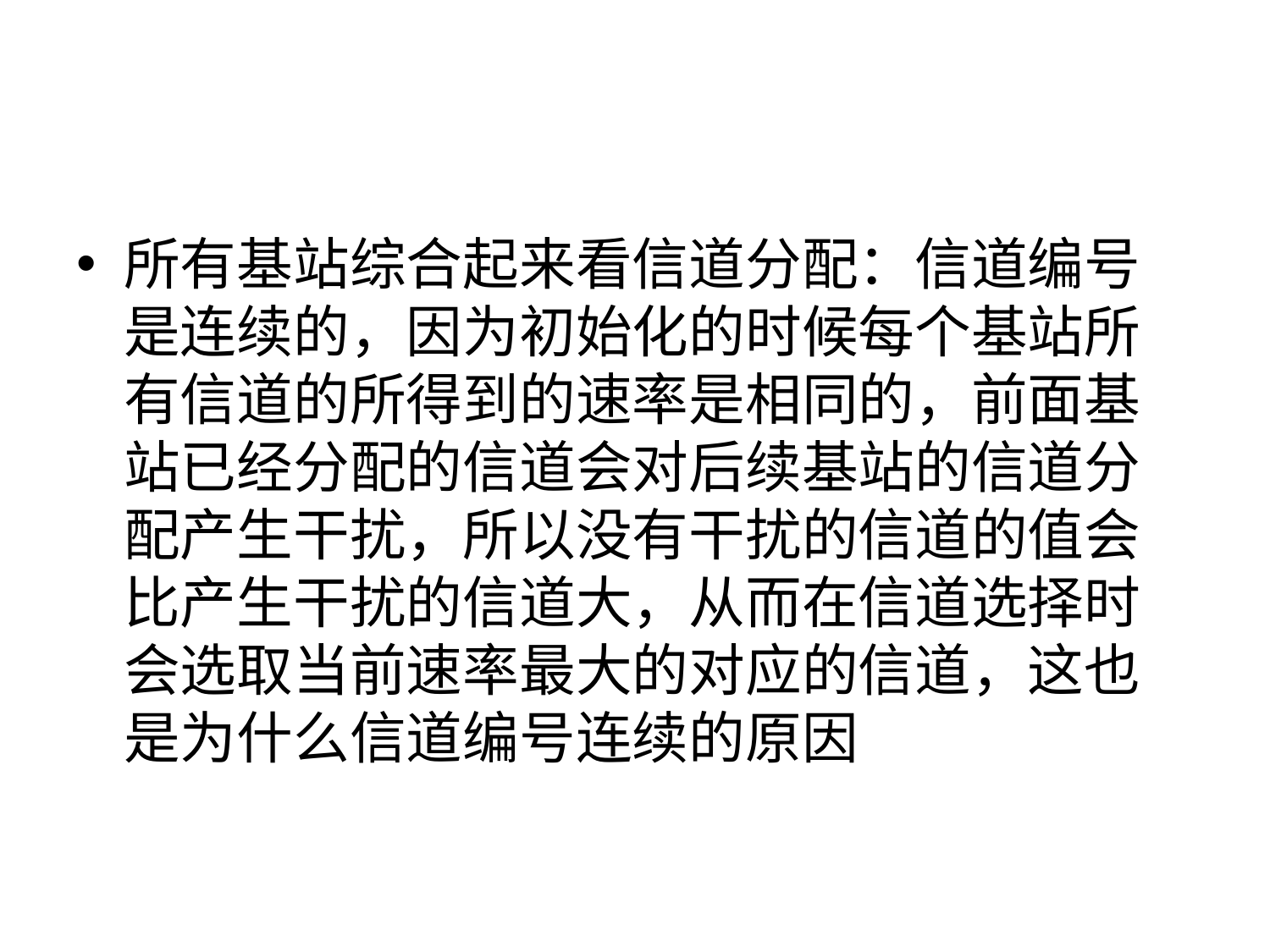

#
所有基站综合起来看信道分配：信道编号是连续的，因为初始化的时候每个基站所有信道的所得到的速率是相同的，前面基站已经分配的信道会对后续基站的信道分配产生干扰，所以没有干扰的信道的值会比产生干扰的信道大，从而在信道选择时会选取当前速率最大的对应的信道，这也是为什么信道编号连续的原因